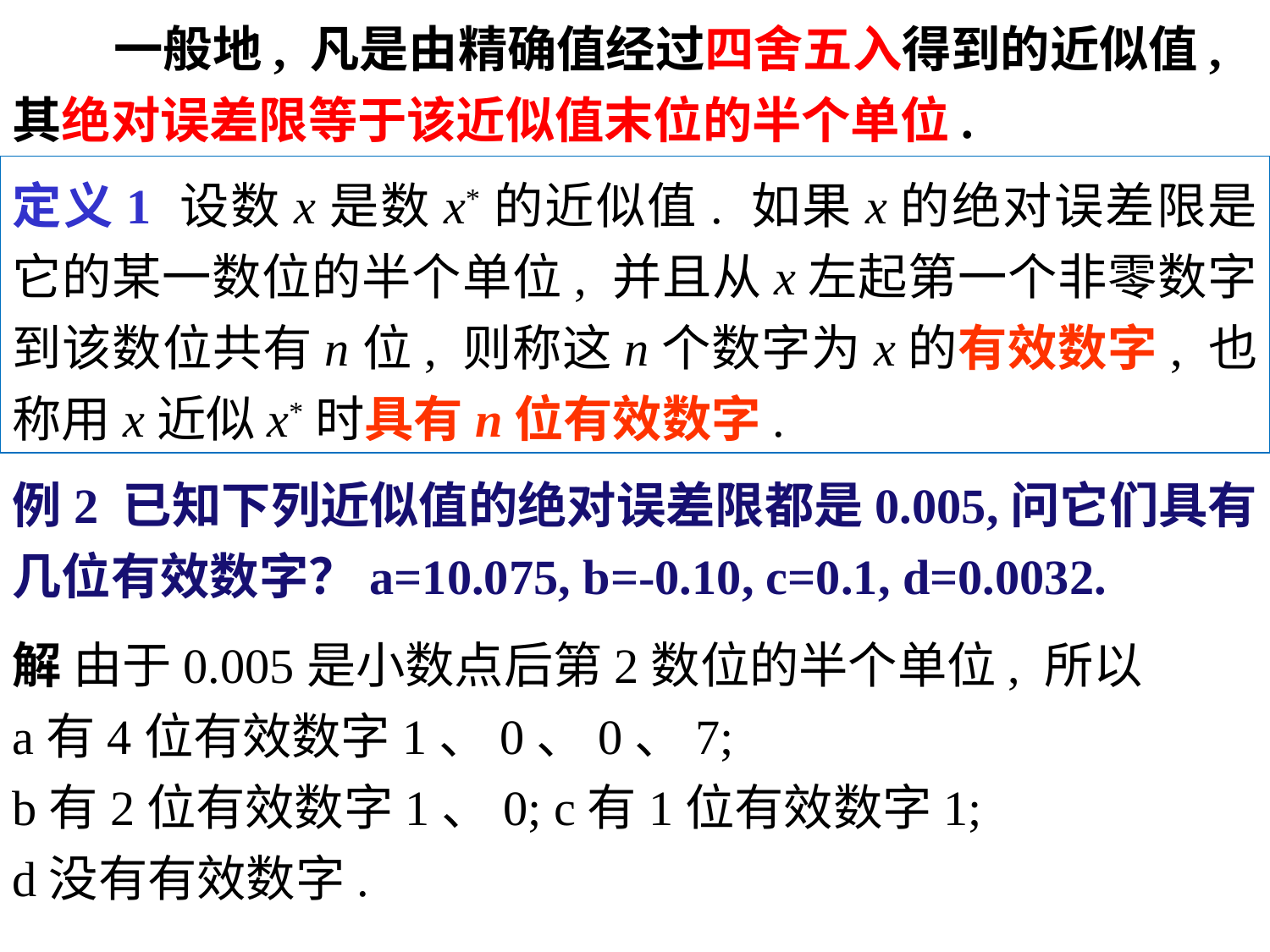

一般地, 凡是由精确值经过四舍五入得到的近似值, 其绝对误差限等于该近似值末位的半个单位.
定义1 设数x是数x*的近似值. 如果x的绝对误差限是它的某一数位的半个单位, 并且从x左起第一个非零数字到该数位共有n位, 则称这n个数字为x的有效数字, 也称用x近似x*时具有n位有效数字.
例2 已知下列近似值的绝对误差限都是0.005,问它们具有几位有效数字？a=10.075, b=-0.10, c=0.1, d=0.0032.
解 由于0.005是小数点后第2数位的半个单位, 所以
a有4位有效数字1、0、0、7;
b有2位有效数字1、0; c有1位有效数字1;
d没有有效数字.